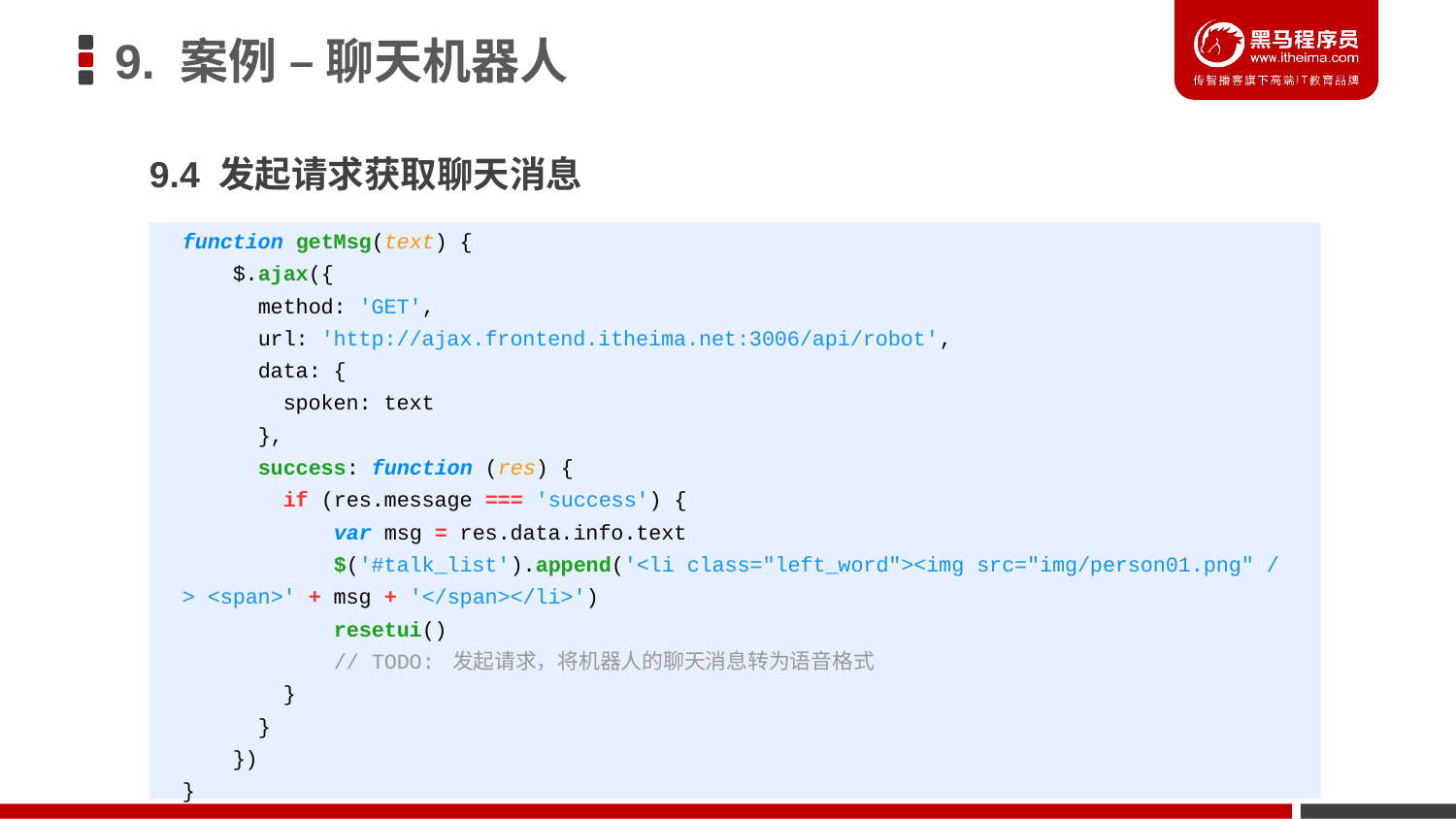

# 9. 案例 – 聊天机器人
9.4 发起请求获取聊天消息
function getMsg(text) {
    $.ajax({
      method: 'GET',
      url: 'http://ajax.frontend.itheima.net:3006/api/robot',
      data: {
        spoken: text
      },
      success: function (res) {
        if (res.message === 'success') {
            var msg = res.data.info.text
            $('#talk_list').append('<li class="left_word"><img src="img/person01.png" /> <span>' + msg + '</span></li>')
            resetui()
            // TODO: 发起请求，将机器人的聊天消息转为语音格式
        }
      }
    })
}